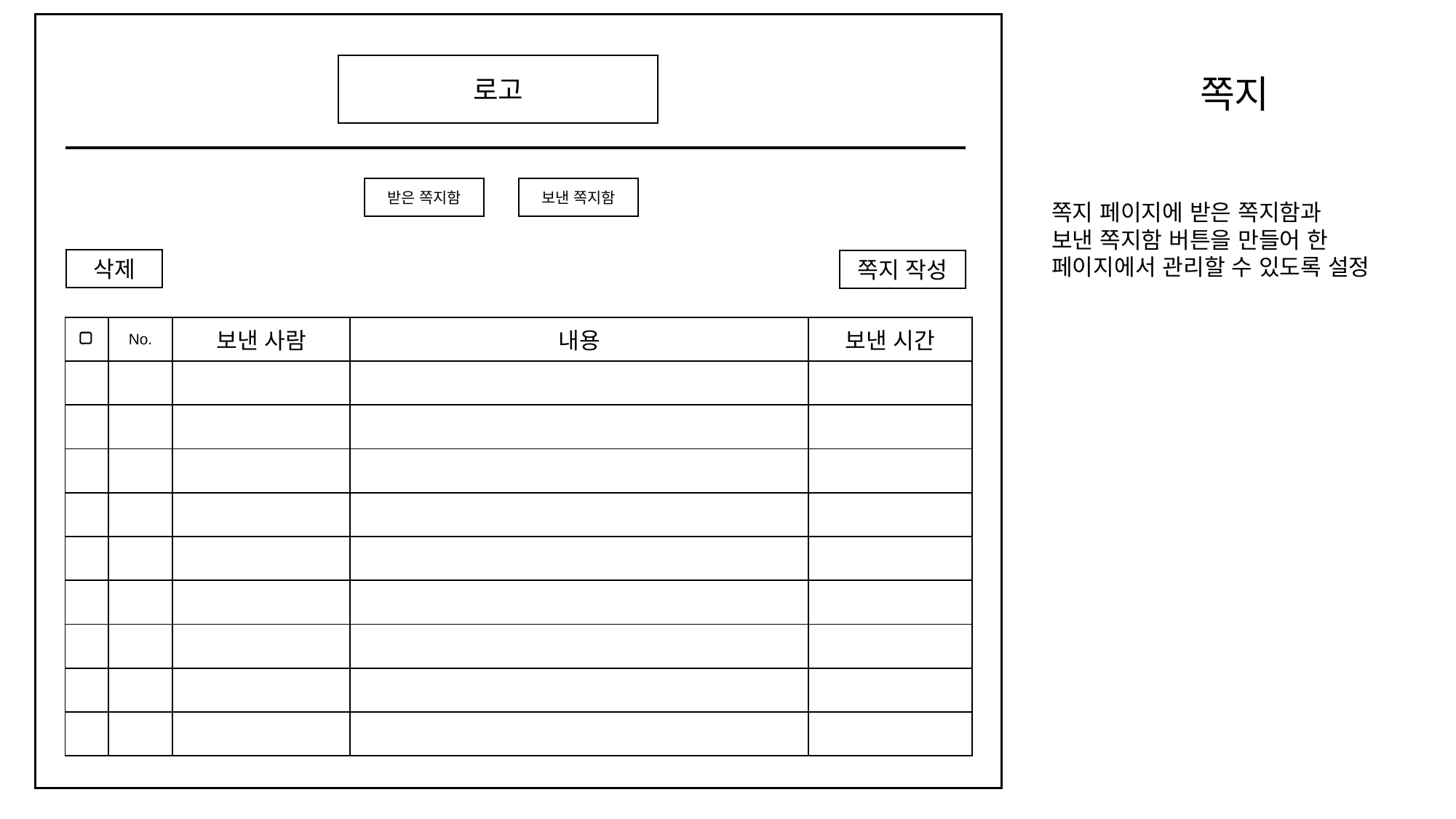

로고
# 쪽지
받은 쪽지함
보낸 쪽지함
쪽지 페이지에 받은 쪽지함과
보낸 쪽지함 버튼을 만들어 한
페이지에서 관리할 수 있도록 설정
삭제
쪽지 작성
|  | No. | 보낸 사람 | 내용 | 보낸 시간 |
| --- | --- | --- | --- | --- |
|  |  |  |  |  |
|  |  |  |  |  |
|  |  |  |  |  |
|  |  |  |  |  |
|  |  |  |  |  |
|  |  |  |  |  |
|  |  |  |  |  |
|  |  |  |  |  |
|  |  |  |  |  |